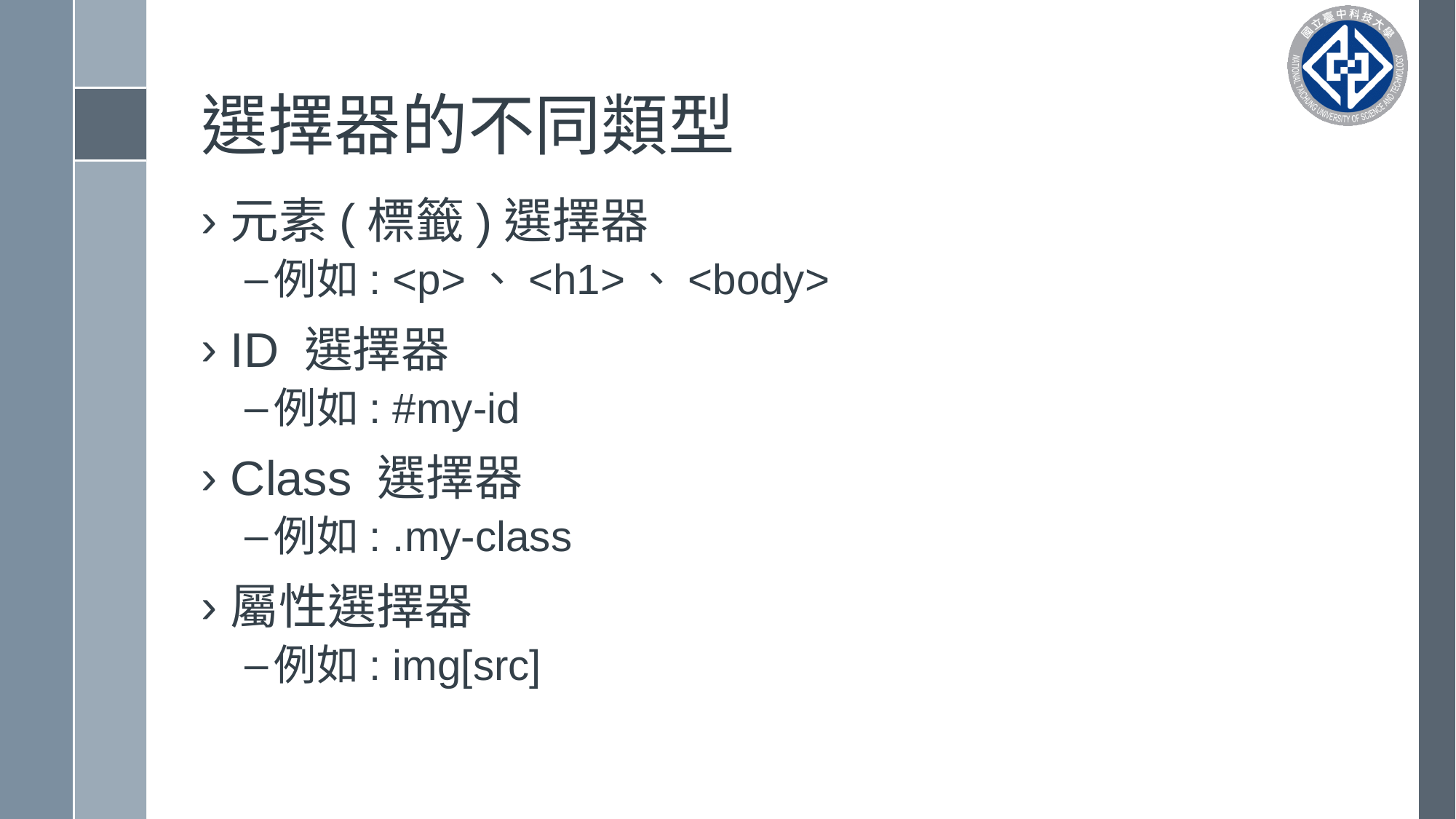

# 選擇器的不同類型
元素(標籤)選擇器
例如: <p>、<h1>、<body>
ID 選擇器
例如: #my-id
Class 選擇器
例如: .my-class
屬性選擇器
例如: img[src]